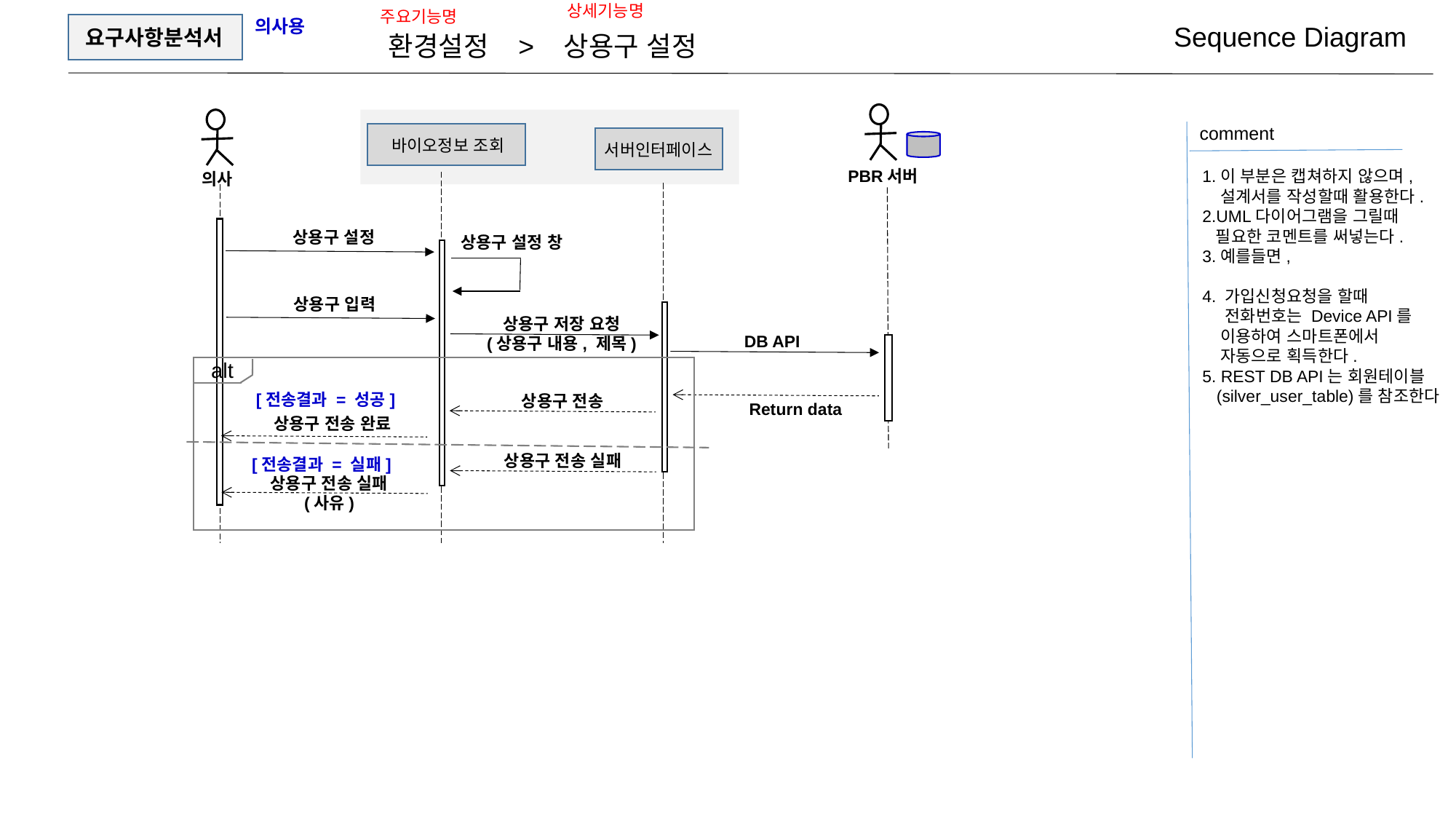

상세기능명
주요기능명
의사용
Sequence Diagram

요구사항분석서
환경설정   >   상용구 설정

comment

바이오정보 조회

서버인터페이스
PBR서버
1.이 부분은 캡쳐하지 않으며,
   설계서를 작성할때 활용한다.
2.UML다이어그램을 그릴때
  필요한 코멘트를 써넣는다.
3.예를들면,

4. 가입신청요청을 할때
    전화번호는 Device API를
   이용하여 스마트폰에서
   자동으로 획득한다.
5. REST DB API는 회원테이블
   (silver_user_table)를 참조한다
의사

상용구 설정
상용구 설정 창

상용구 입력

상용구 저장 요청
(상용구 내용, 제목)
DB API

alt

[전송결과 = 성공]
상용구 전송
Return data
상용구 전송 완료
상용구 전송 실패
[전송결과 = 실패]
상용구 전송 실패
(사유)